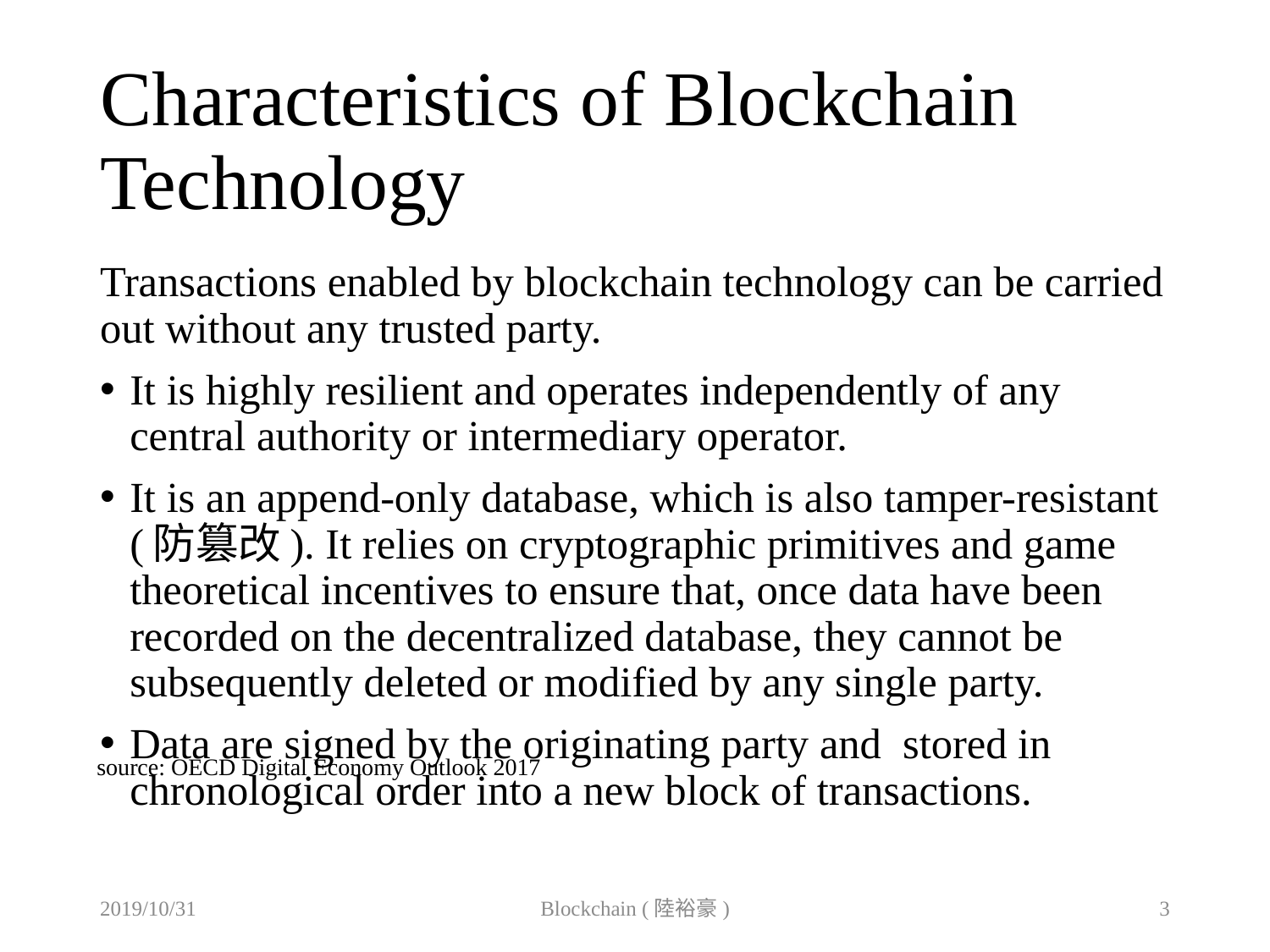

# Characteristics of Blockchain Technology
Transactions enabled by blockchain technology can be carried out without any trusted party.
It is highly resilient and operates independently of any central authority or intermediary operator.
It is an append-only database, which is also tamper-resistant (防篡改). It relies on cryptographic primitives and game theoretical incentives to ensure that, once data have been recorded on the decentralized database, they cannot be subsequently deleted or modified by any single party.
Data are signed by the originating party and  stored in chronological order into a new block of transactions.

source: OECD Digital Economy Outlook 2017
2019/10/31
Blockchain (陸裕豪)
3